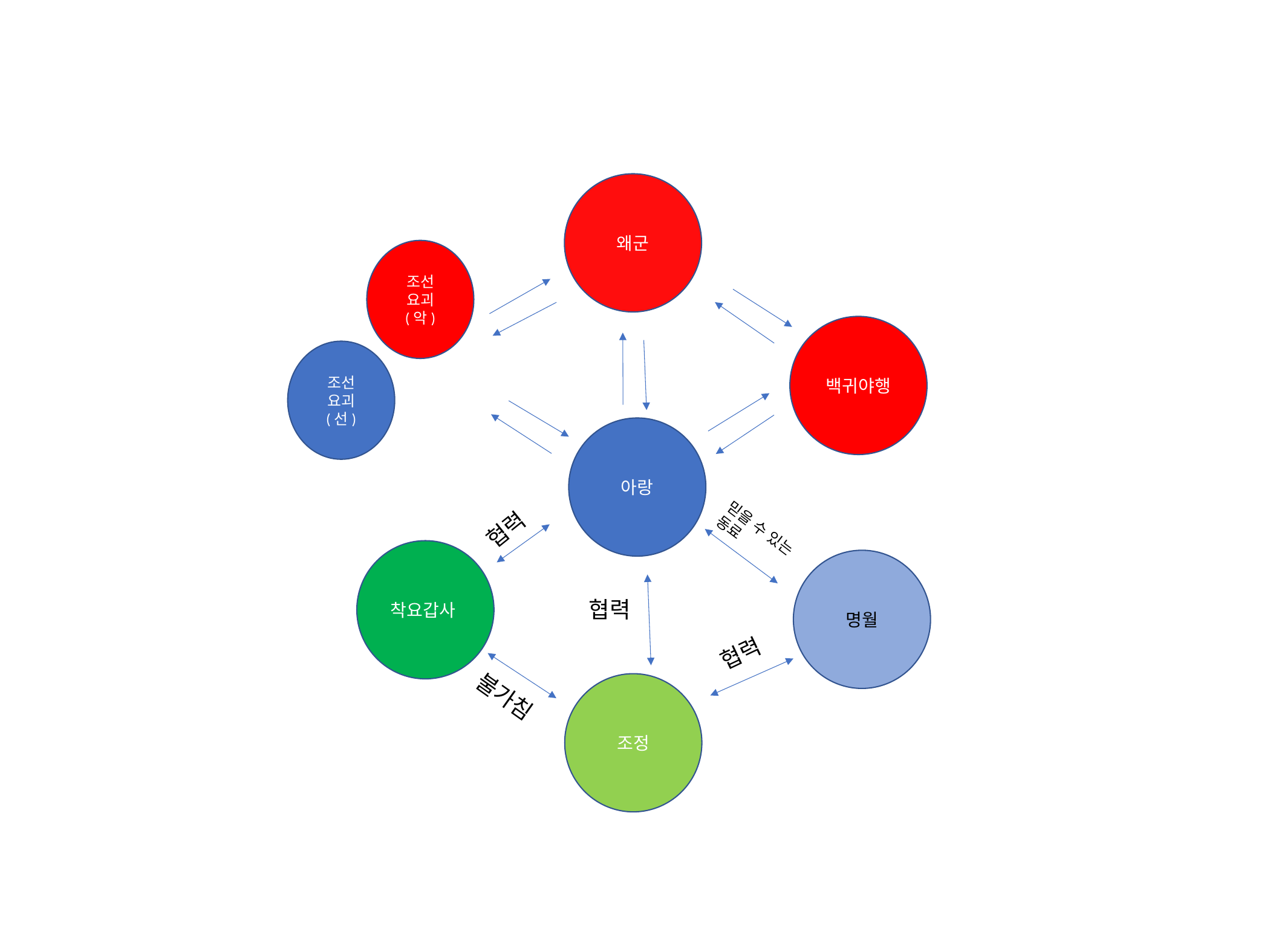

왜군
조선 요괴 (악)
백귀야행
조선 요괴 (선)
아랑
협력
믿을 수 있는 동료
착요갑사
명월
협력
협력
조정
불가침